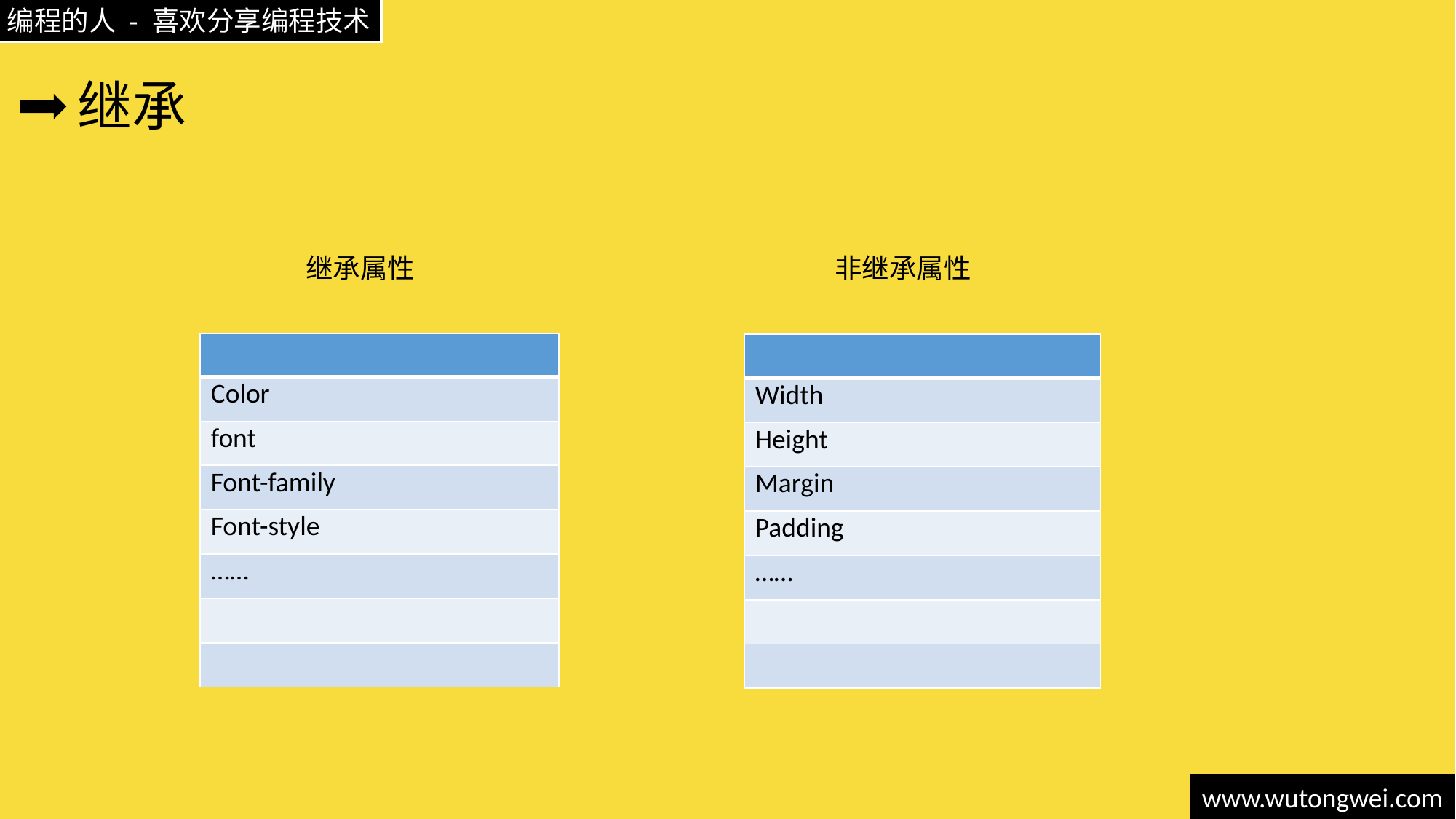

# 继承
继承属性
非继承属性
|  |
| --- |
| Color |
| font |
| Font-family |
| Font-style |
| …… |
|  |
|  |
|  |
| --- |
| Width |
| Height |
| Margin |
| Padding |
| …… |
|  |
|  |